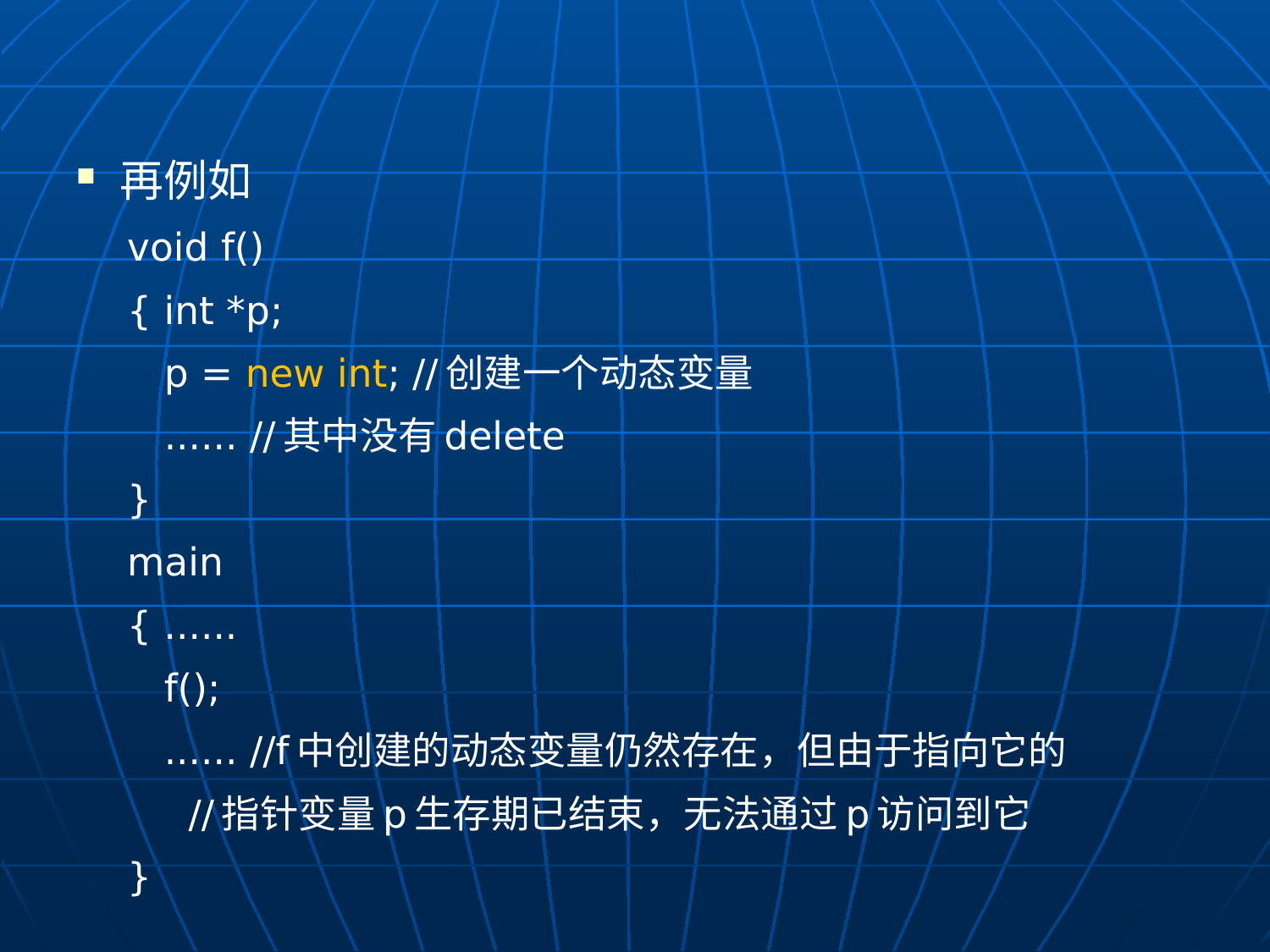

再例如
void f()
{ int *p;
   p = new int; //创建一个动态变量
   ...... //其中没有delete
}
main
{ ......
   f();
   ...... //f中创建的动态变量仍然存在，但由于指向它的
	     //指针变量p生存期已结束，无法通过p访问到它
}